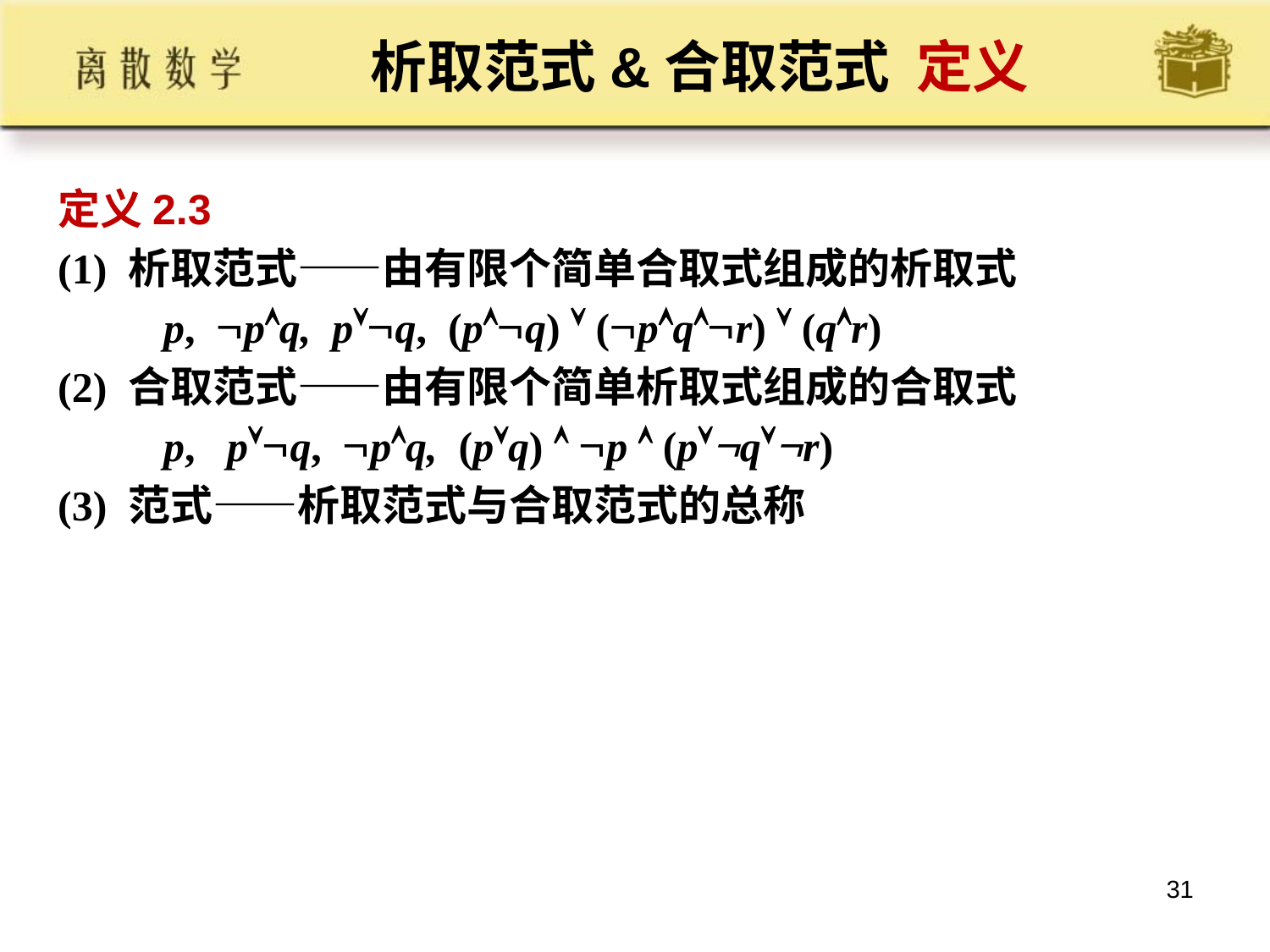

# 析取范式&合取范式  定义
定义2.3
(1) 析取范式——由有限个简单合取式组成的析取式
          p,  ¬p∧q,  p∨¬q,  (p∧¬q) ∨ (¬p∧q∧¬r) ∨ (q∧r)
(2) 合取范式——由有限个简单析取式组成的合取式
          p,   p∨¬q,  ¬p∧q,  (p∨q) ∧ ¬p ∧ (p∨¬q∨¬r)
(3) 范式——析取范式与合取范式的总称
31